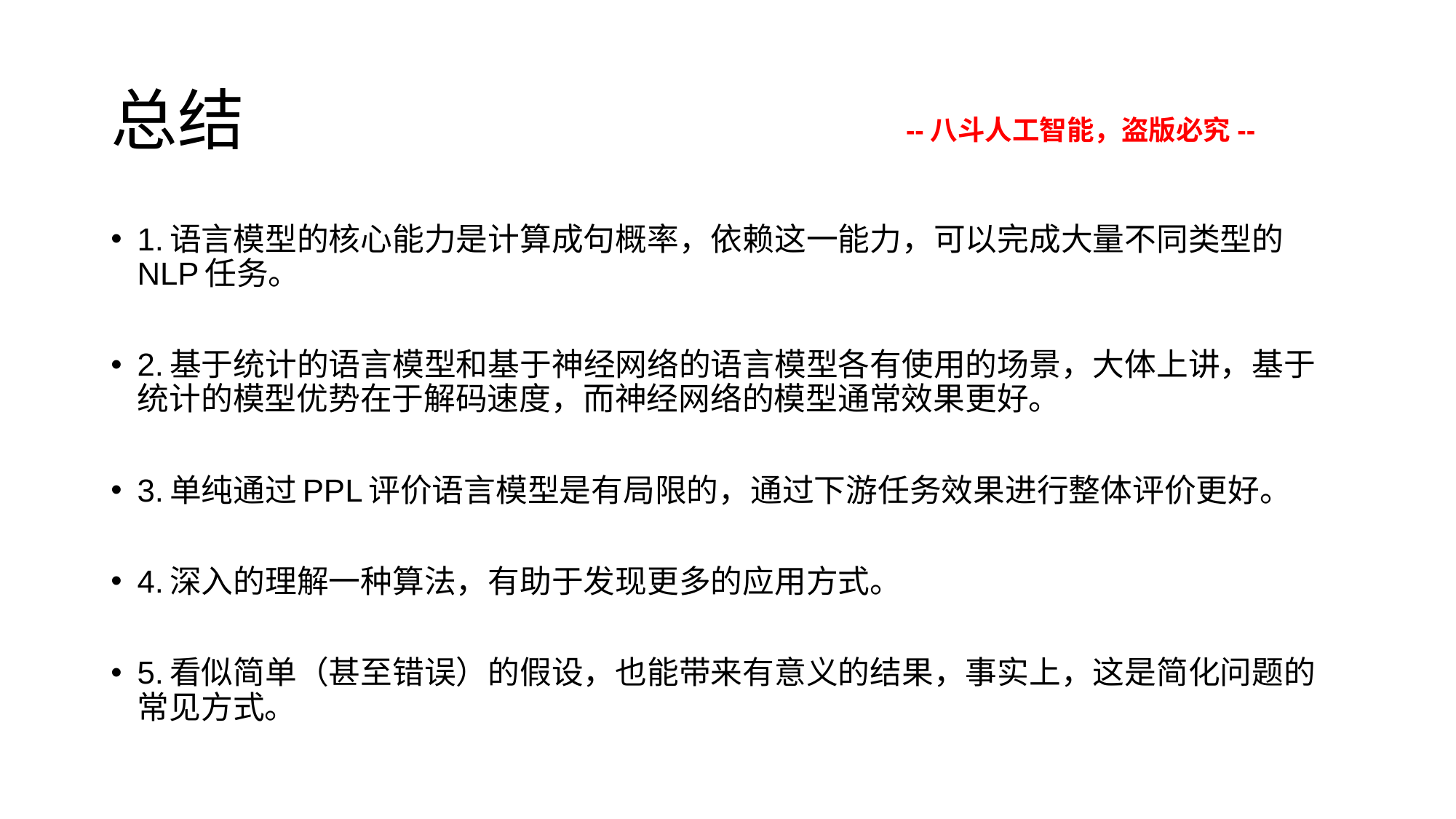

# 总结
--八斗人工智能，盗版必究--
1.语言模型的核心能力是计算成句概率，依赖这一能力，可以完成大量不同类型的NLP任务。

2.基于统计的语言模型和基于神经网络的语言模型各有使用的场景，大体上讲，基于统计的模型优势在于解码速度，而神经网络的模型通常效果更好。

3.单纯通过PPL评价语言模型是有局限的，通过下游任务效果进行整体评价更好。

4.深入的理解一种算法，有助于发现更多的应用方式。

5.看似简单（甚至错误）的假设，也能带来有意义的结果，事实上，这是简化问题的常见方式。